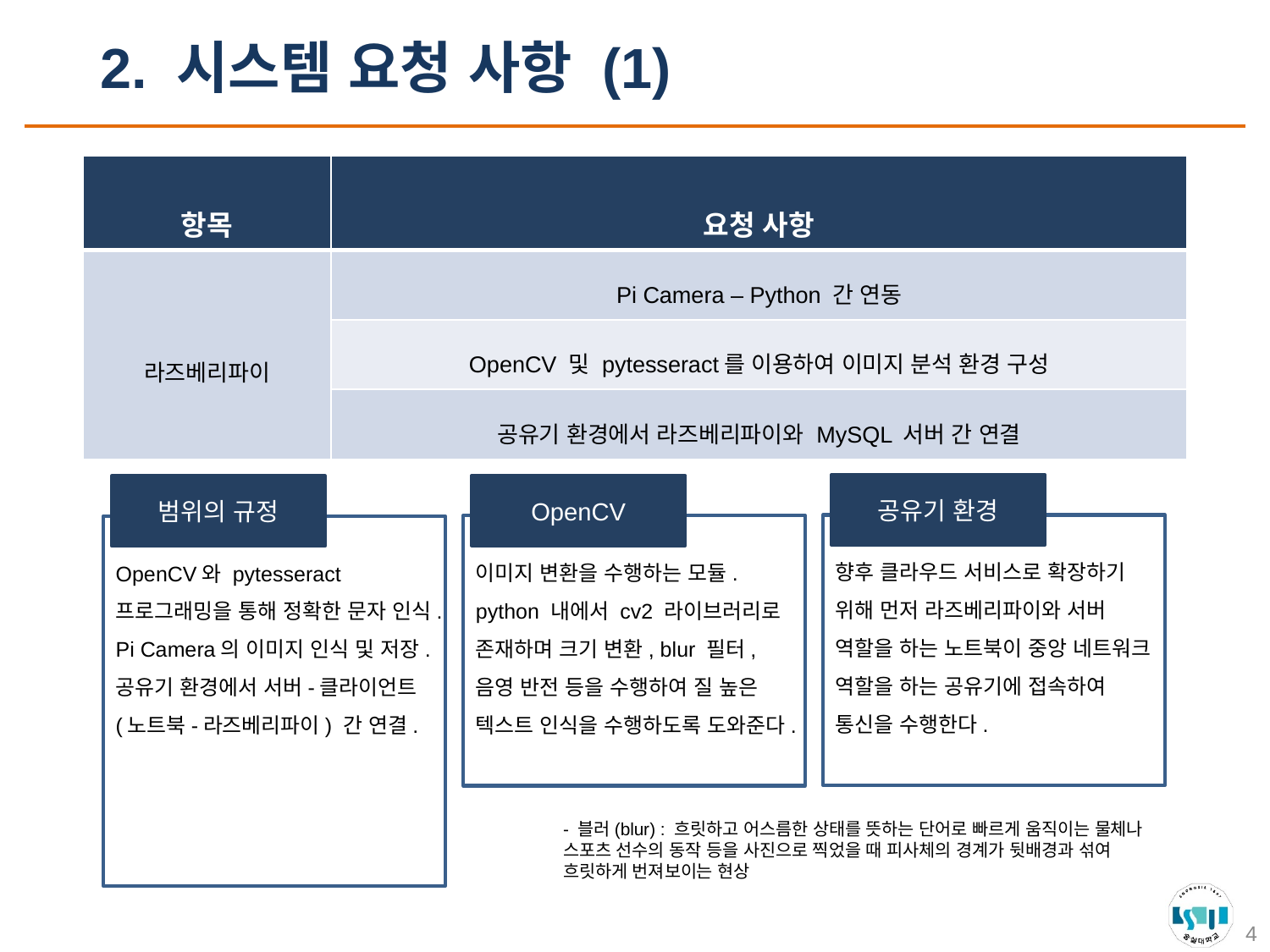

2. 시스템 요청 사항 (1)
| 항목 | 요청 사항 |
| --- | --- |
| 라즈베리파이 | Pi Camera – Python 간 연동 |
|  | OpenCV 및 pytesseract를 이용하여 이미지 분석 환경 구성 |
|  | 공유기 환경에서 라즈베리파이와 MySQL 서버 간 연결 |
공유기 환경

향후 클라우드 서비스로 확장하기 위해 먼저 라즈베리파이와 서버 역할을 하는 노트북이 중앙 네트워크 역할을 하는 공유기에 접속하여 통신을 수행한다.
OpenCV

이미지 변환을 수행하는 모듈. python 내에서 cv2 라이브러리로 존재하며 크기 변환, blur 필터, 음영 반전 등을 수행하여 질 높은 텍스트 인식을 수행하도록 도와준다.
범위의 규정

OpenCV와 pytesseract 프로그래밍을 통해 정확한 문자 인식.
Pi Camera의 이미지 인식 및 저장.
공유기 환경에서 서버-클라이언트(노트북-라즈베리파이) 간 연결.
- 블러(blur) : 흐릿하고 어스름한 상태를 뜻하는 단어로 빠르게 움직이는 물체나 스포츠 선수의 동작 등을 사진으로 찍었을 때 피사체의 경계가 뒷배경과 섞여 흐릿하게 번져보이는 현상
4